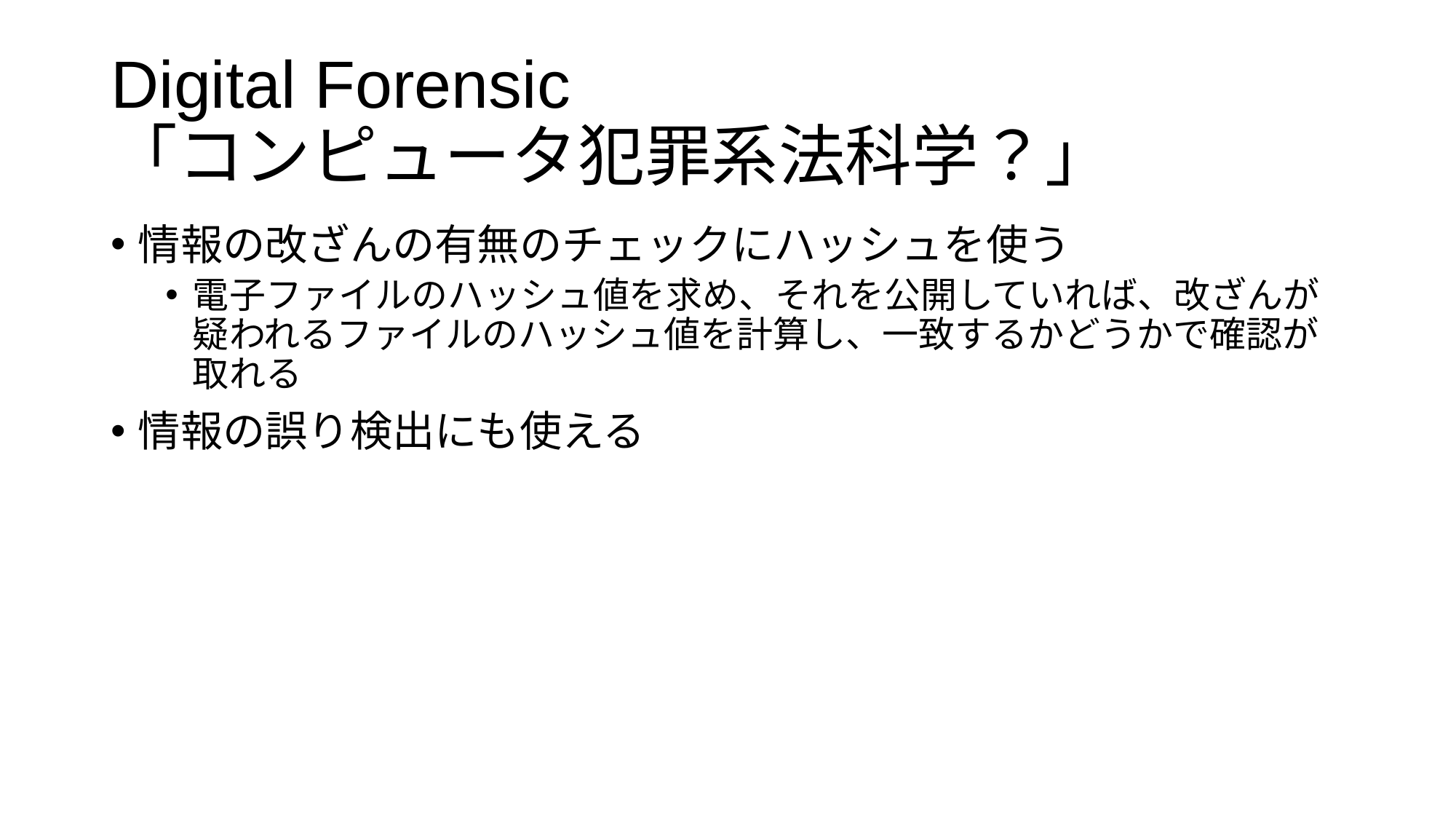

# Digital Forensic 「コンピュータ犯罪系法科学？」
情報の改ざんの有無のチェックにハッシュを使う
電子ファイルのハッシュ値を求め、それを公開していれば、改ざんが疑われるファイルのハッシュ値を計算し、一致するかどうかで確認が取れる
情報の誤り検出にも使える